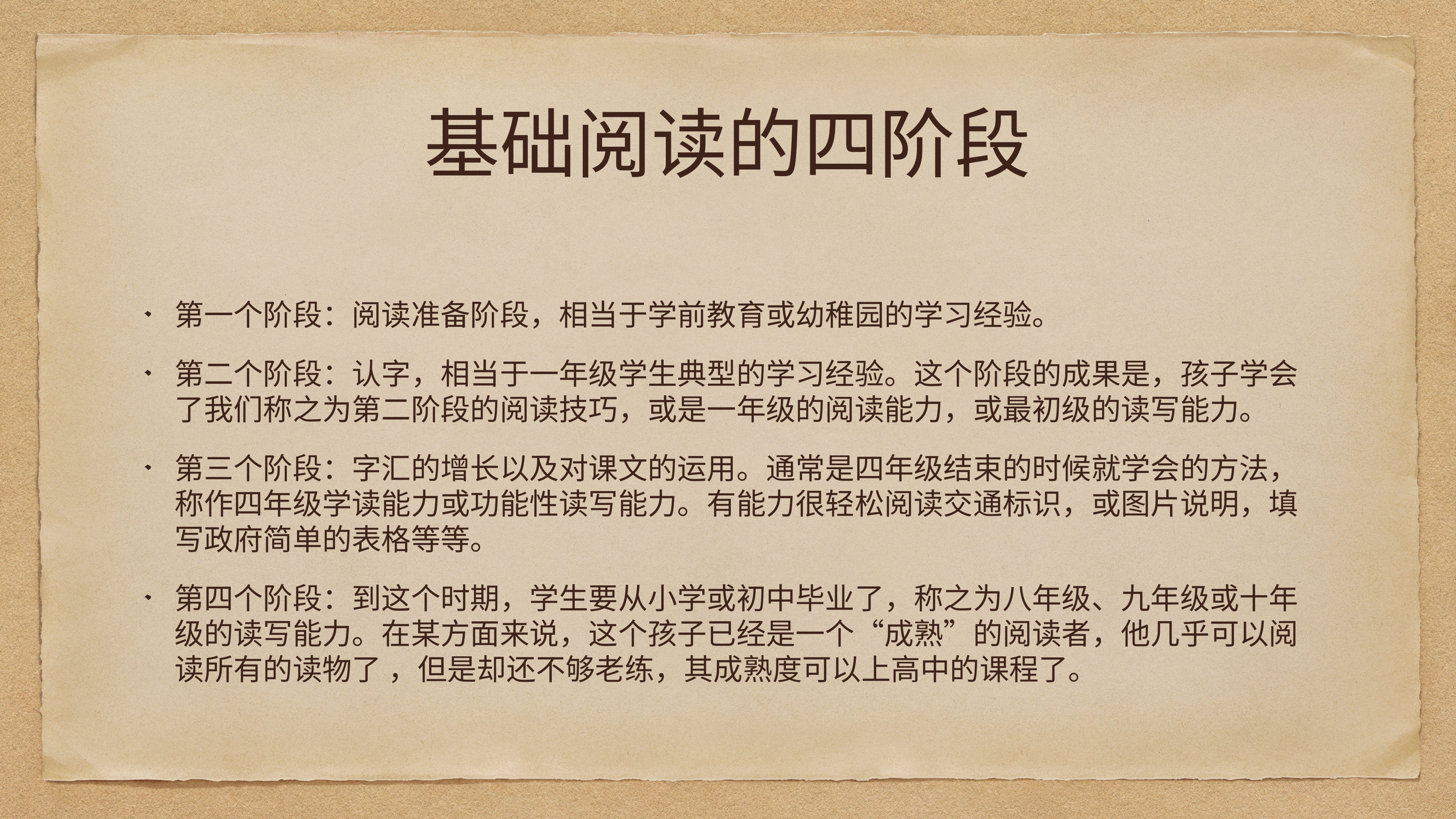

# 基础阅读的四阶段
第一个阶段：阅读准备阶段，相当于学前教育或幼稚园的学习经验。
第二个阶段：认字，相当于一年级学生典型的学习经验。这个阶段的成果是，孩子学会了我们称之为第二阶段的阅读技巧，或是一年级的阅读能力，或最初级的读写能力。
第三个阶段：字汇的增长以及对课文的运用。通常是四年级结束的时候就学会的方法，称作四年级学读能力或功能性读写能力。有能力很轻松阅读交通标识，或图片说明，填写政府简单的表格等等。
第四个阶段：到这个时期，学生要从小学或初中毕业了，称之为八年级、九年级或十年级的读写能力。在某方面来说，这个孩子已经是一个“成熟”的阅读者，他几乎可以阅读所有的读物了 ，但是却还不够老练，其成熟度可以上高中的课程了。